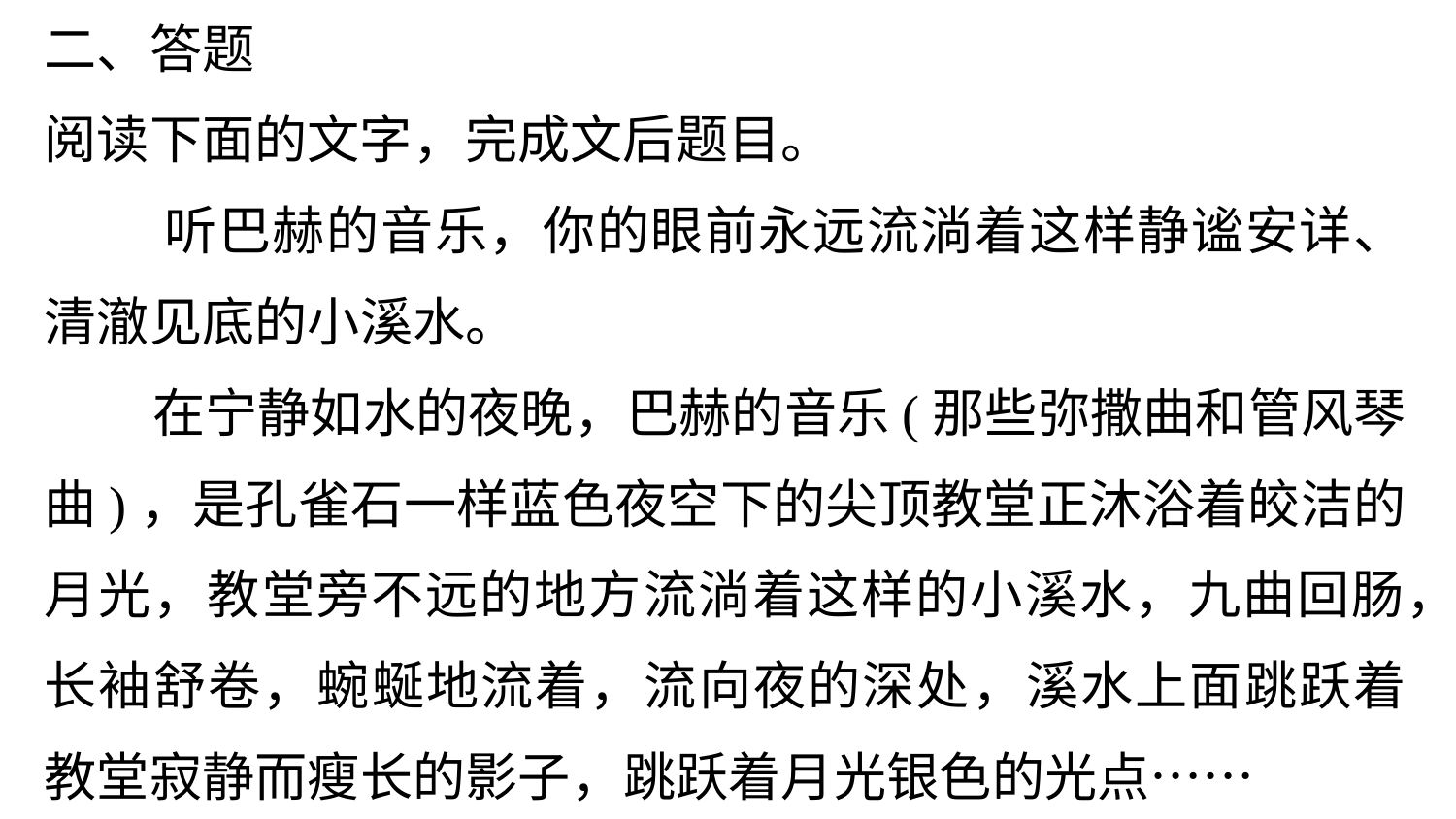

二、答题
阅读下面的文字，完成文后题目。
        听巴赫的音乐，你的眼前永远流淌着这样静谧安详、清澈见底的小溪水。
        在宁静如水的夜晚，巴赫的音乐(那些弥撒曲和管风琴曲)，是孔雀石一样蓝色夜空下的尖顶教堂正沐浴着皎洁的月光，教堂旁不远的地方流淌着这样的小溪水，九曲回肠，长袖舒卷，蜿蜒地流着，流向夜的深处，溪水上面跳跃着教堂寂静而瘦长的影子，跳跃着月光银色的光点……